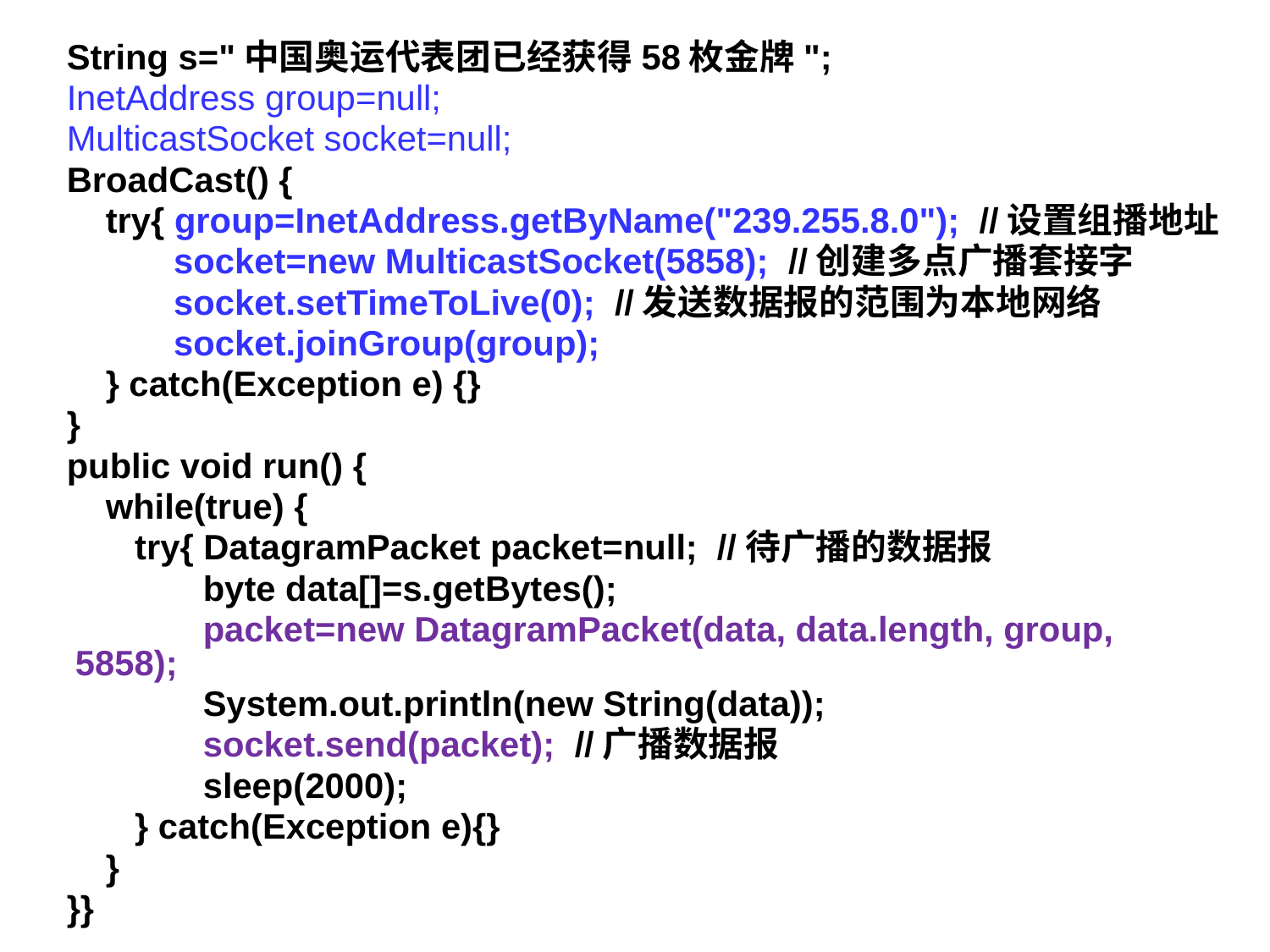

String s="中国奥运代表团已经获得58枚金牌";
    InetAddress group=null;
    MulticastSocket socket=null;
    BroadCast() {
        try{ group=InetAddress.getByName("239.255.8.0");  //设置组播地址
               socket=new MulticastSocket(5858);  //创建多点广播套接字
               socket.setTimeToLive(0);  //发送数据报的范围为本地网络
               socket.joinGroup(group);
        } catch(Exception e) {}
    }
    public void run() {
        while(true) {
           try{ DatagramPacket packet=null;  //待广播的数据报
                  byte data[]=s.getBytes();
                  packet=new DatagramPacket(data, data.length, group, 5858);
                  System.out.println(new String(data));
                  socket.send(packet);  //广播数据报
                  sleep(2000);
           } catch(Exception e){}
        }
    }}